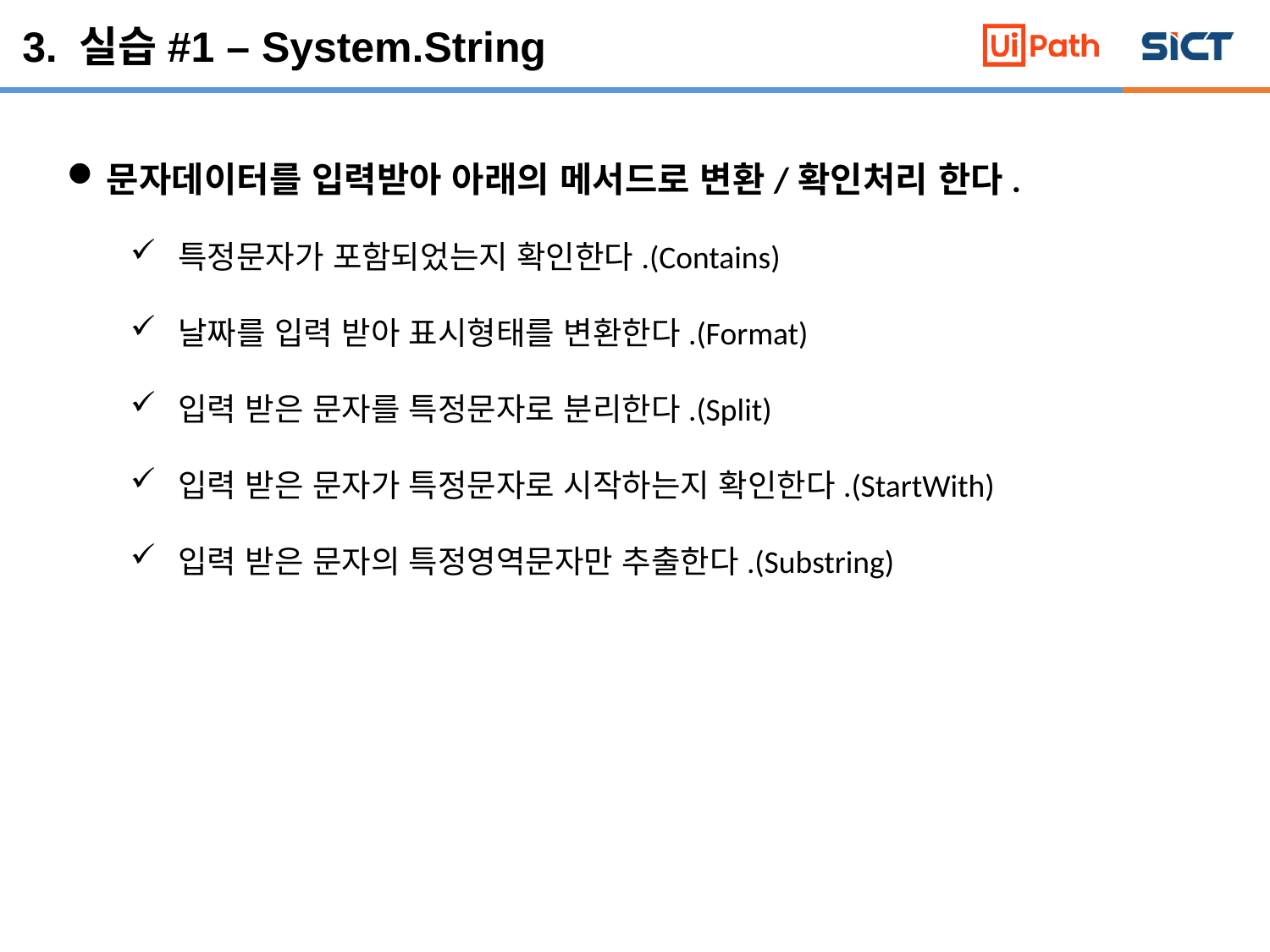

3. 실습#1 – System.String
문자데이터를 입력받아 아래의 메서드로 변환/확인처리 한다.
특정문자가 포함되었는지 확인한다.(Contains)
날짜를 입력 받아 표시형태를 변환한다.(Format)
입력 받은 문자를 특정문자로 분리한다.(Split)
입력 받은 문자가 특정문자로 시작하는지 확인한다.(StartWith)
입력 받은 문자의 특정영역문자만 추출한다.(Substring)